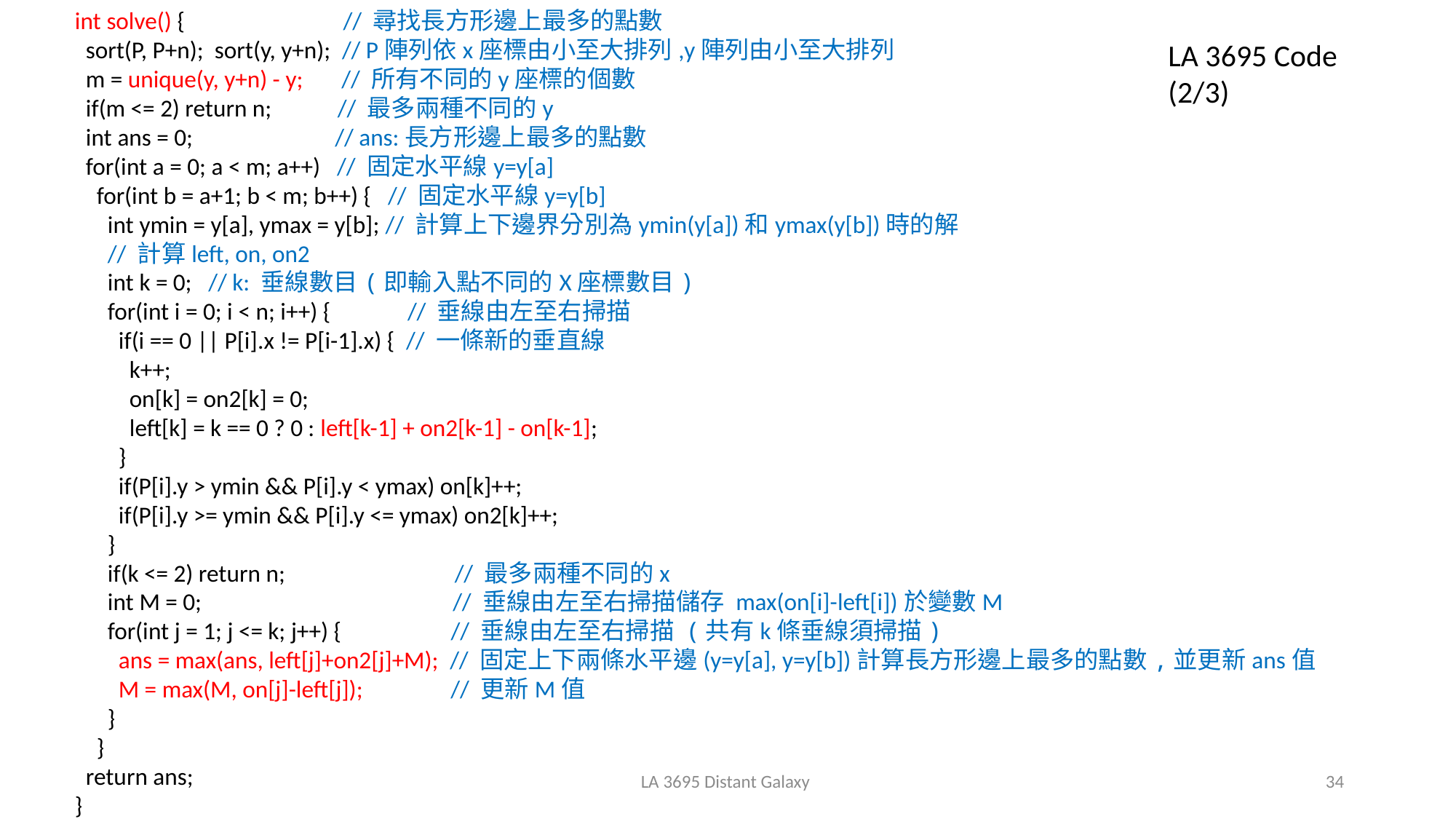

int solve() {                             // 尋找長方形邊上最多的點數
  sort(P, P+n);  sort(y, y+n);  // P陣列依x座標由小至大排列,y陣列由小至大排列
  m = unique(y, y+n) - y;       // 所有不同的y座標的個數
  if(m <= 2) return n;            // 最多兩種不同的y
  int ans = 0;                          // ans:長方形邊上最多的點數
  for(int a = 0; a < m; a++)   // 固定水平線y=y[a]
    for(int b = a+1; b < m; b++) {   // 固定水平線y=y[b]
      int ymin = y[a], ymax = y[b]; // 計算上下邊界分別為ymin(y[a])和ymax(y[b])時的解
      // 計算left, on, on2
      int k = 0;   // k: 垂線數目(即輸入點不同的X座標數目)
      for(int i = 0; i < n; i++) {              // 垂線由左至右掃描
        if(i == 0 || P[i].x != P[i-1].x) {  // 一條新的垂直線
          k++;
          on[k] = on2[k] = 0;
          left[k] = k == 0 ? 0 : left[k-1] + on2[k-1] - on[k-1];
        }
        if(P[i].y > ymin && P[i].y < ymax) on[k]++;
        if(P[i].y >= ymin && P[i].y <= ymax) on2[k]++;
      }
      if(k <= 2) return n;                               // 最多兩種不同的x
      int M = 0;                                              // 垂線由左至右掃描儲存 max(on[i]-left[i])於變數M
      for(int j = 1; j <= k; j++) {                    // 垂線由左至右掃描 (共有k條垂線須掃描)
        ans = max(ans, left[j]+on2[j]+M);  // 固定上下兩條水平邊(y=y[a], y=y[b])計算長方形邊上最多的點數,並更新ans值
        M = max(M, on[j]-left[j]);                // 更新M值
      }
    }
  return ans;
}
LA 3695 Code (2/3)
LA 3695 Distant Galaxy
34